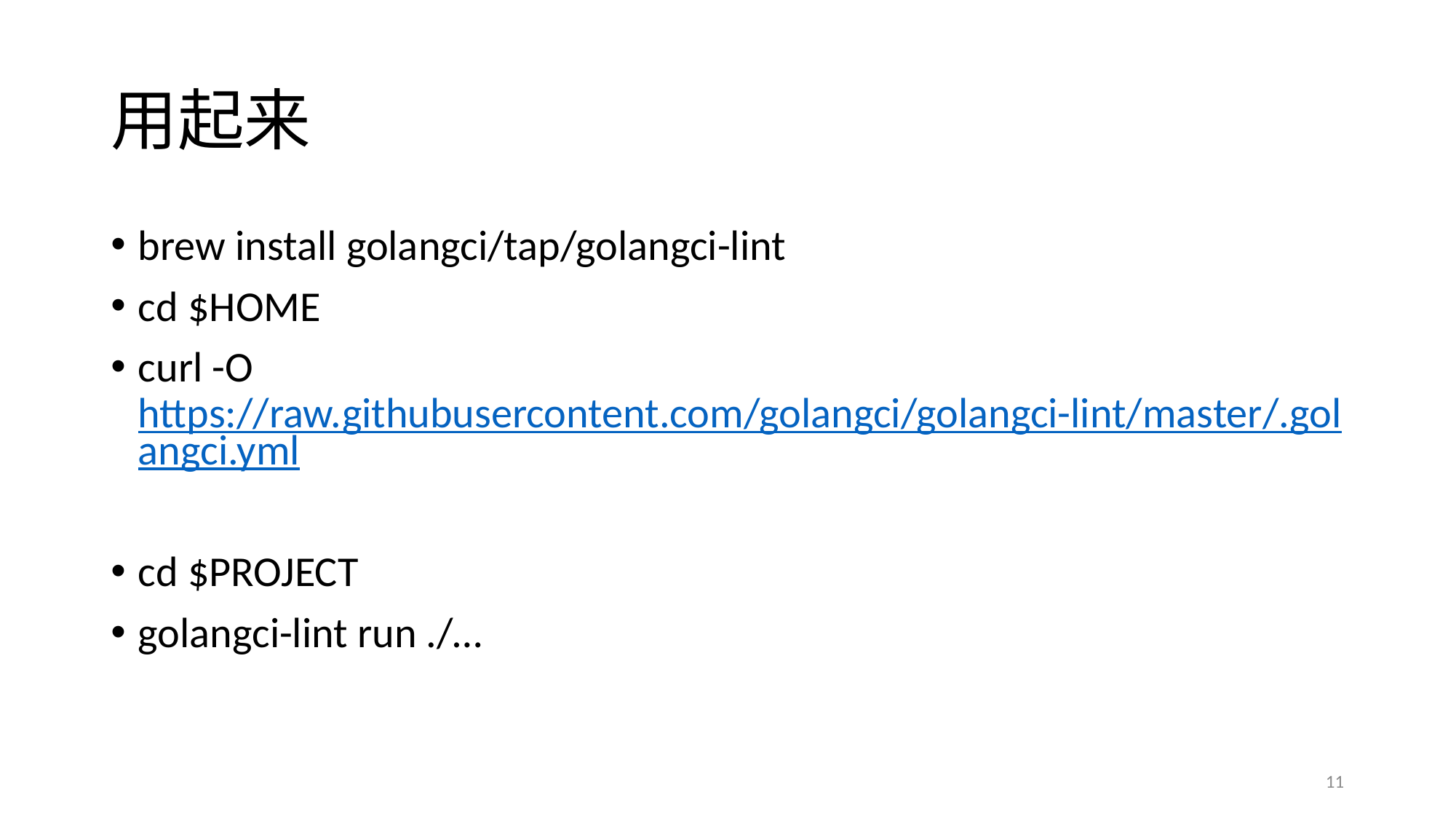

# 用起来
brew install golangci/tap/golangci-lint
cd $HOME
curl -O https://raw.githubusercontent.com/golangci/golangci-lint/master/.golangci.yml

cd $PROJECT
golangci-lint run ./…

11